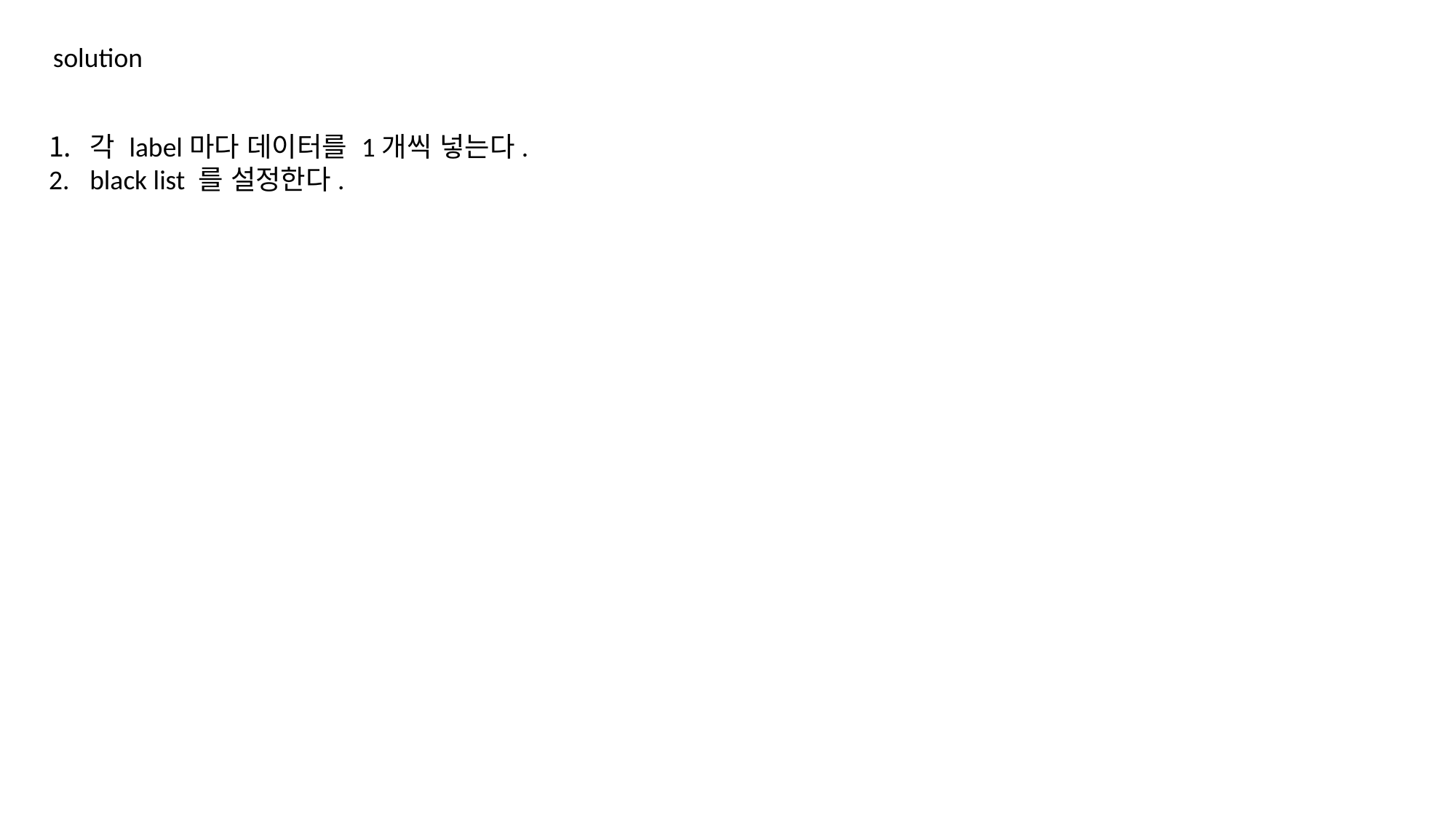

solution
각 label마다 데이터를 1개씩 넣는다.
black list 를 설정한다.